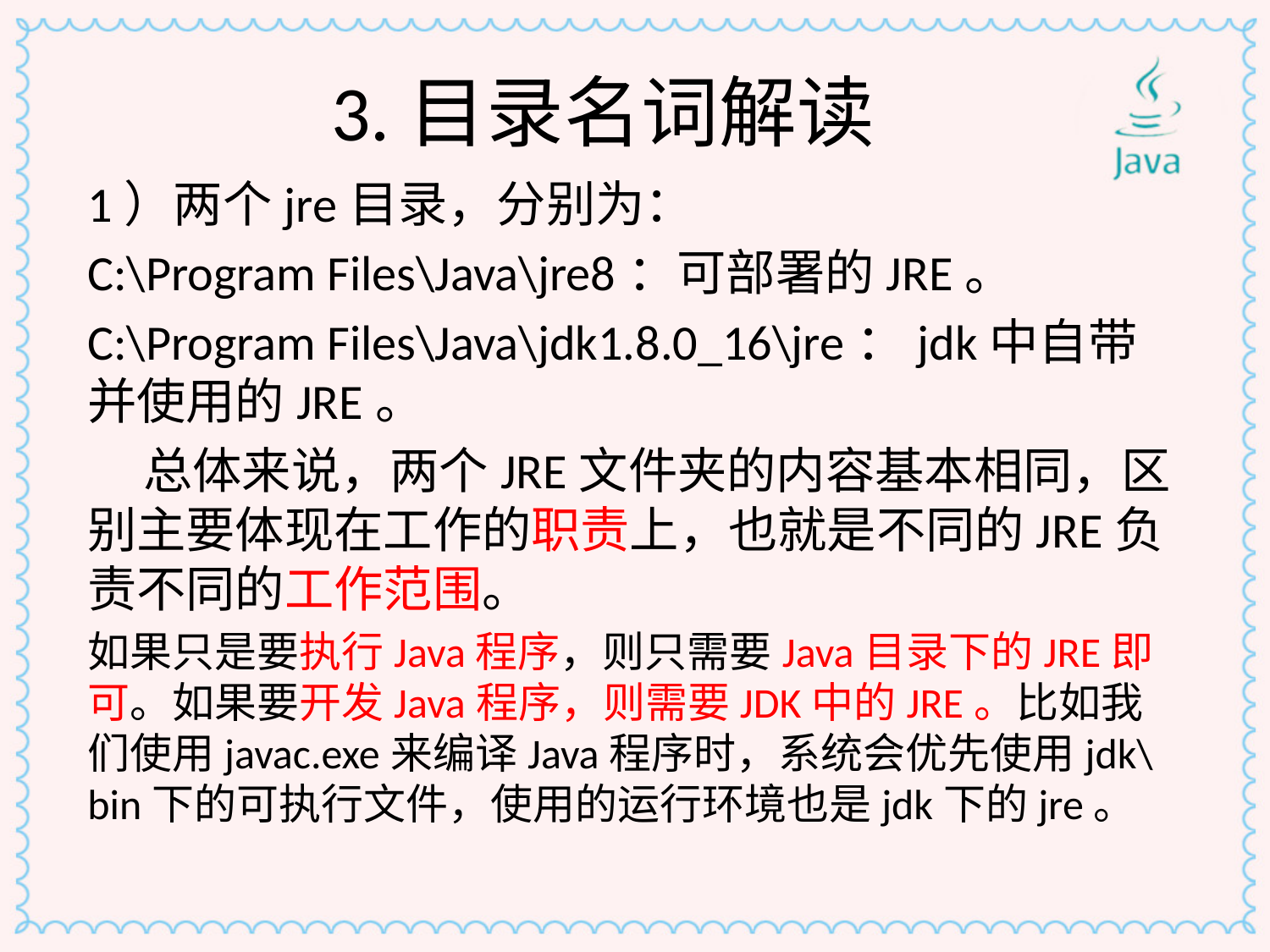

# 3.目录名词解读
1）两个jre目录，分别为：
C:\Program Files\Java\jre8：可部署的JRE。
C:\Program Files\Java\jdk1.8.0_16\jre：jdk中自带并使用的JRE。
    总体来说，两个JRE文件夹的内容基本相同，区别主要体现在工作的职责上，也就是不同的JRE负责不同的工作范围。
如果只是要执行Java程序，则只需要Java目录下的JRE即可。如果要开发Java程序，则需要JDK中的JRE。比如我们使用javac.exe来编译Java程序时，系统会优先使用jdk\bin下的可执行文件，使用的运行环境也是jdk下的jre。